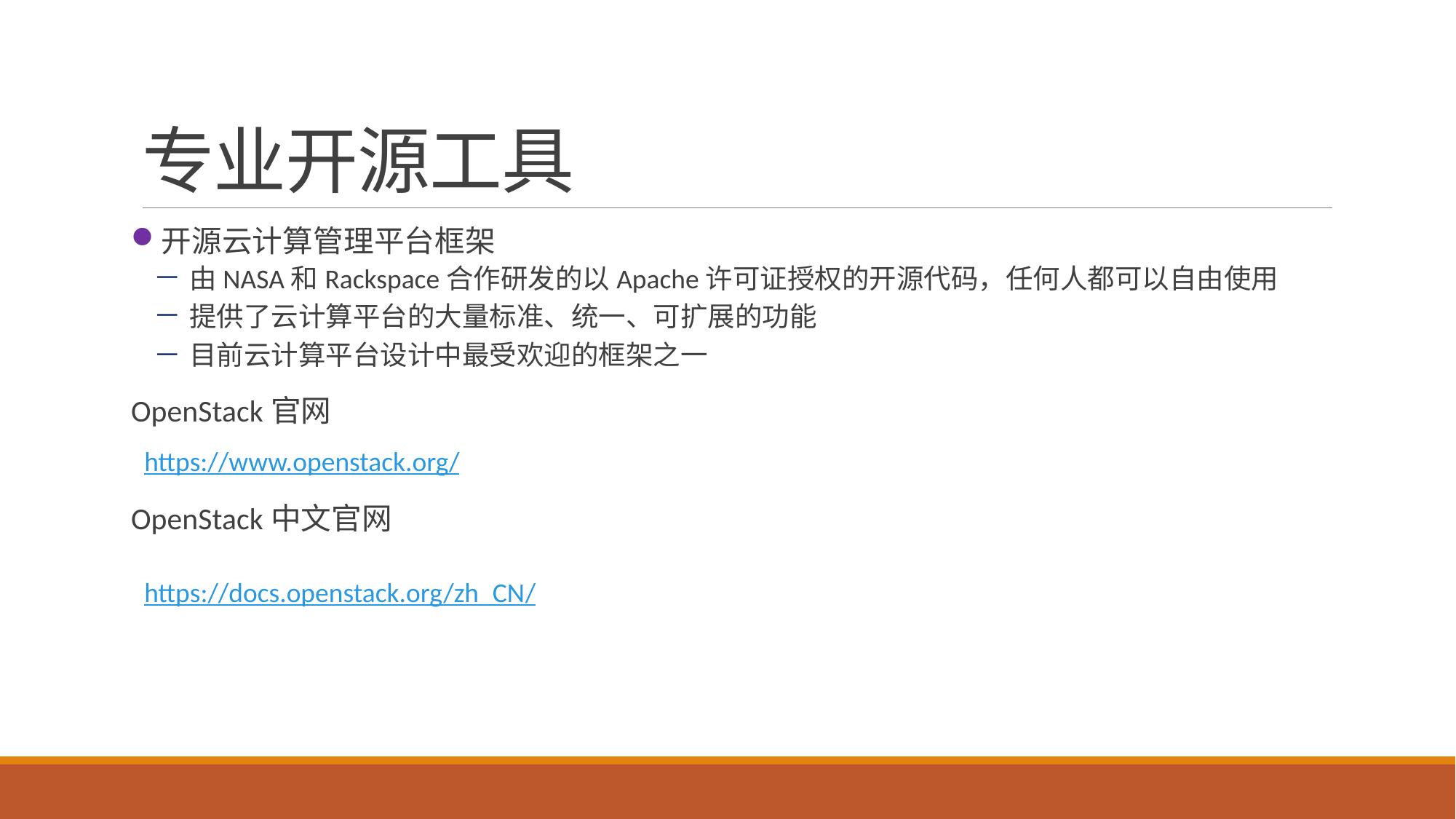

# 专业开源工具
开源云计算管理平台框架
由NASA和Rackspace合作研发的以Apache许可证授权的开源代码，任何人都可以自由使用
提供了云计算平台的大量标准、统一、可扩展的功能
目前云计算平台设计中最受欢迎的框架之一
OpenStack官网

OpenStack中文官网

https://www.openstack.org/
https://docs.openstack.org/zh_CN/